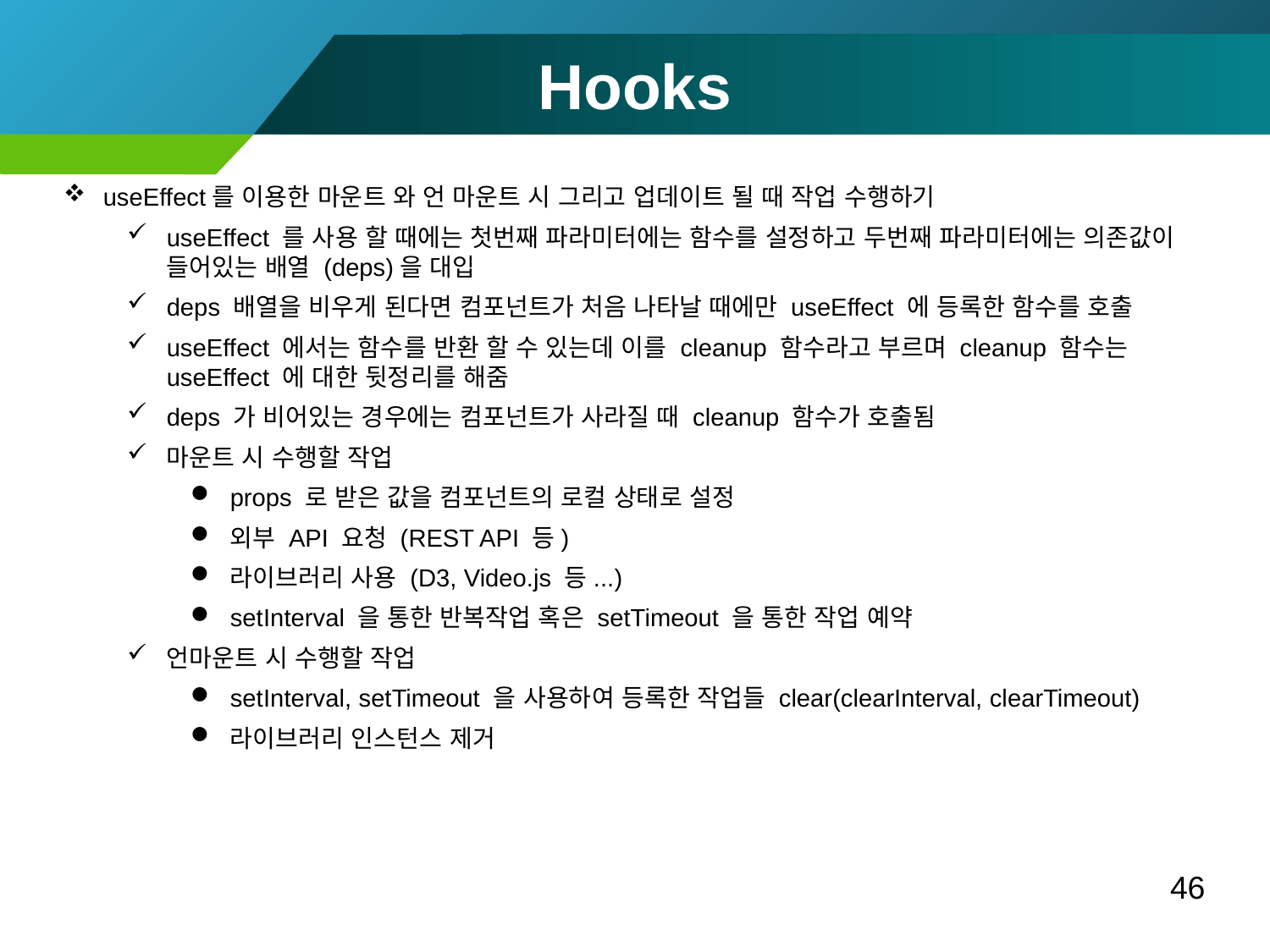

Hooks
useEffect를 이용한 마운트 와 언 마운트 시 그리고 업데이트 될 때 작업 수행하기
useEffect 를 사용 할 때에는 첫번째 파라미터에는 함수를 설정하고 두번째 파라미터에는 의존값이 들어있는 배열 (deps)을 대입
deps 배열을 비우게 된다면 컴포넌트가 처음 나타날 때에만 useEffect 에 등록한 함수를 호출
useEffect 에서는 함수를 반환 할 수 있는데 이를 cleanup 함수라고 부르며 cleanup 함수는 useEffect 에 대한 뒷정리를 해줌
deps 가 비어있는 경우에는 컴포넌트가 사라질 때 cleanup 함수가 호출됨
마운트 시 수행할 작업
props 로 받은 값을 컴포넌트의 로컬 상태로 설정
외부 API 요청 (REST API 등)
라이브러리 사용 (D3, Video.js 등...)
setInterval 을 통한 반복작업 혹은 setTimeout 을 통한 작업 예약
언마운트 시 수행할 작업
setInterval, setTimeout 을 사용하여 등록한 작업들 clear(clearInterval, clearTimeout)
라이브러리 인스턴스 제거

46